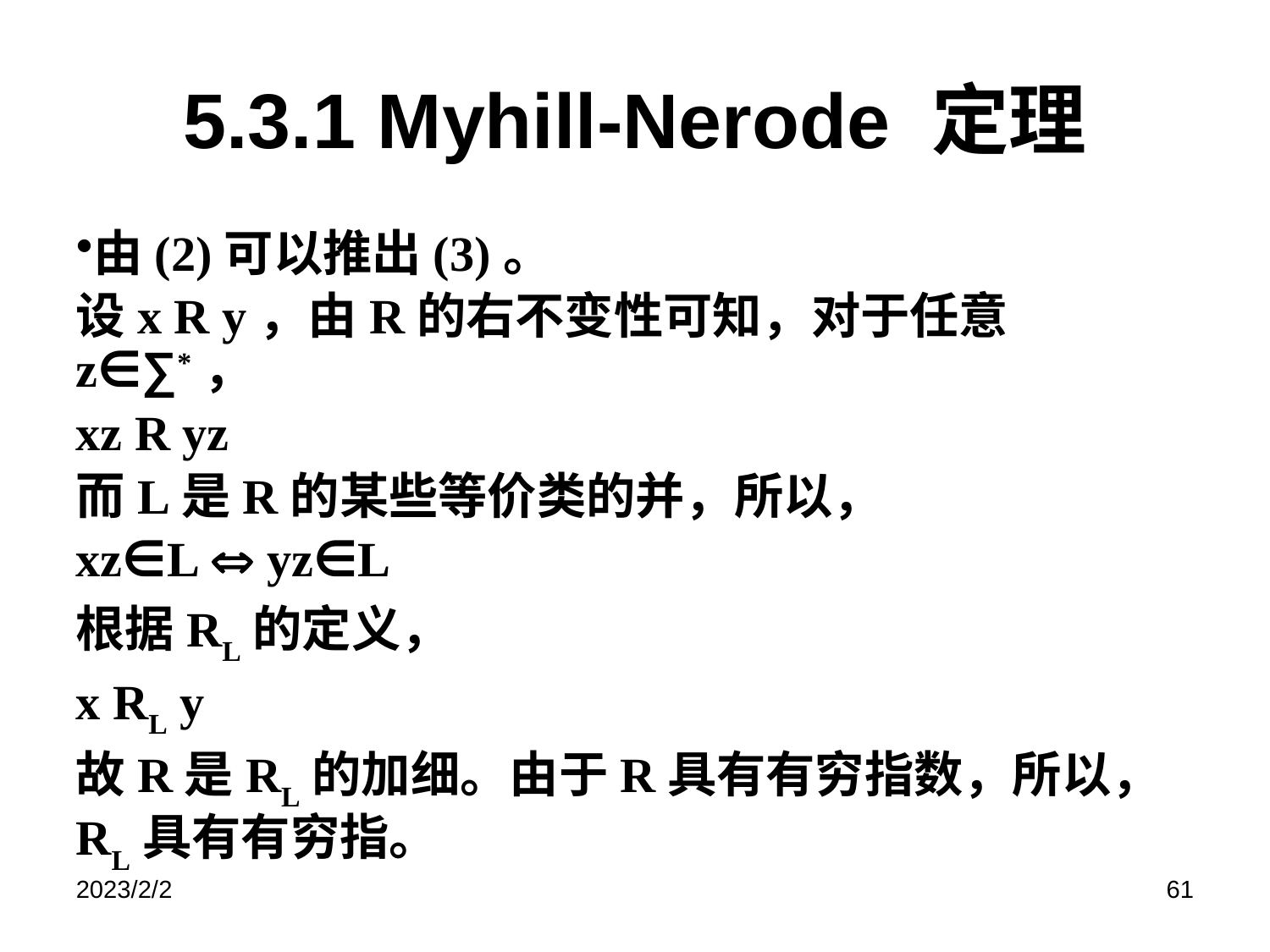

# 5.3.1 Myhill-Nerode 定理
由(2)可以推出(3)。
设x R y，由R的右不变性可知，对于任意z∈∑*，
xz R yz
而L是R的某些等价类的并，所以，
xz∈L ⇔ yz∈L
根据RL的定义，
x RL y
故R是RL的加细。由于R具有有穷指数，所以，RL具有有穷指。
2023/2/2
61